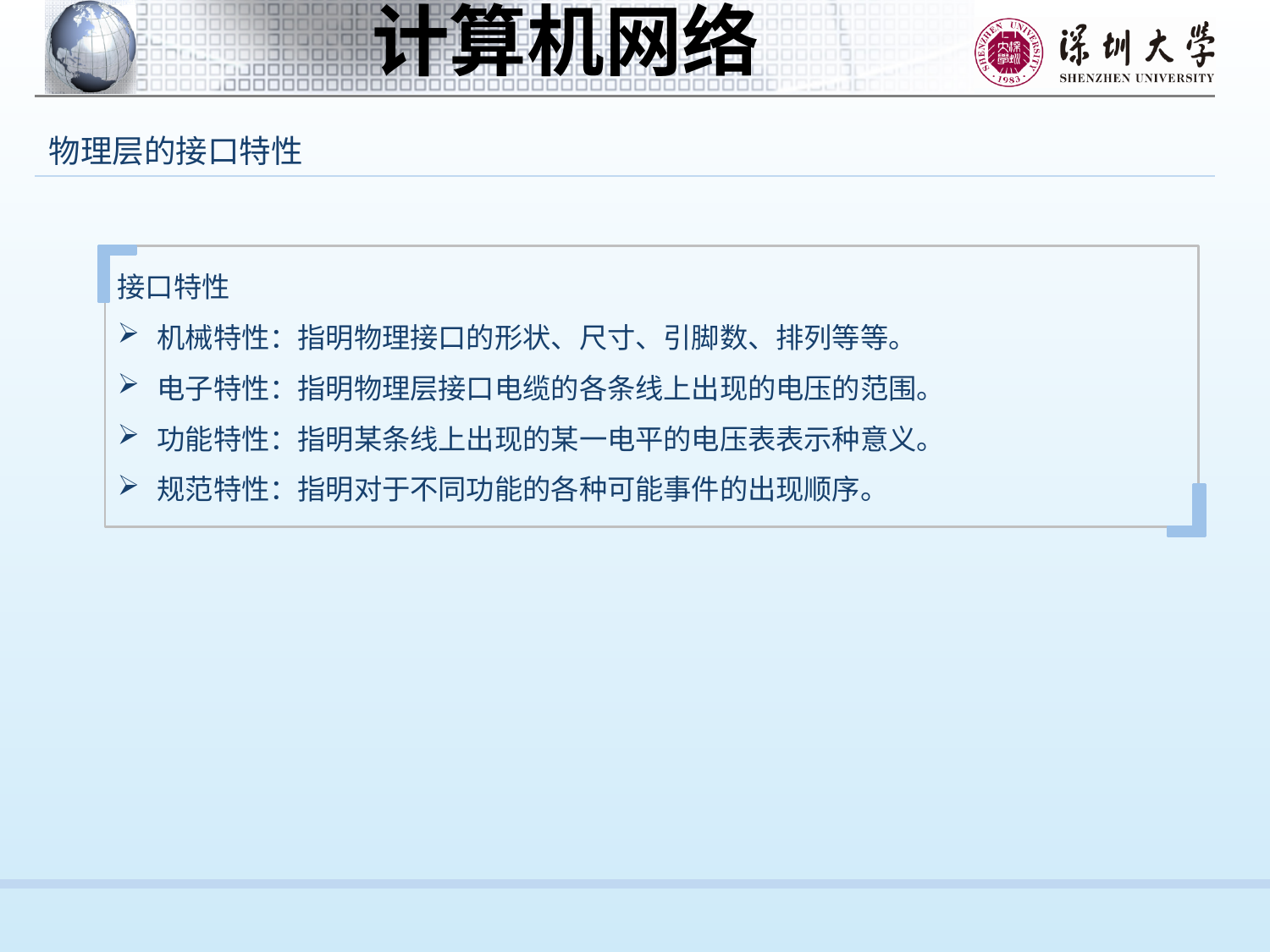

物理层的接口特性

接口特性
机械特性：指明物理接口的形状、尺寸、引脚数、排列等等。
电子特性：指明物理层接口电缆的各条线上出现的电压的范围。
功能特性：指明某条线上出现的某一电平的电压表表示种意义。
规范特性：指明对于不同功能的各种可能事件的出现顺序。